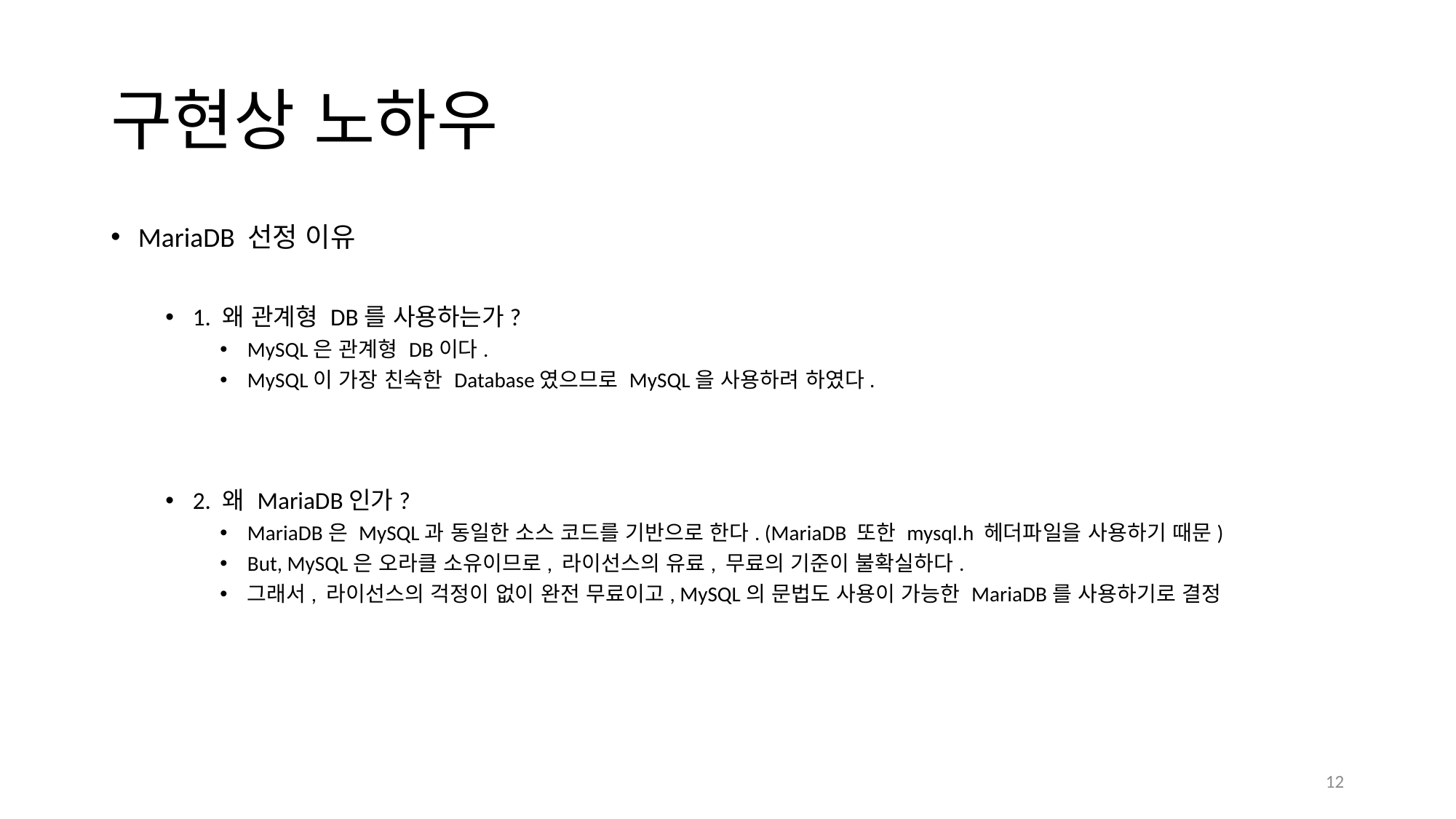

# 구현상 노하우
MariaDB 선정 이유

1. 왜 관계형 DB를 사용하는가?
MySQL은 관계형 DB이다.
MySQL이 가장 친숙한 Database였으므로 MySQL을 사용하려 하였다.

2. 왜 MariaDB인가?
MariaDB은 MySQL과 동일한 소스 코드를 기반으로 한다. (MariaDB 또한 mysql.h 헤더파일을 사용하기 때문)
But, MySQL은 오라클 소유이므로, 라이선스의 유료, 무료의 기준이 불확실하다.
그래서, 라이선스의 걱정이 없이 완전 무료이고, MySQL의 문법도 사용이 가능한 MariaDB를 사용하기로 결정

12